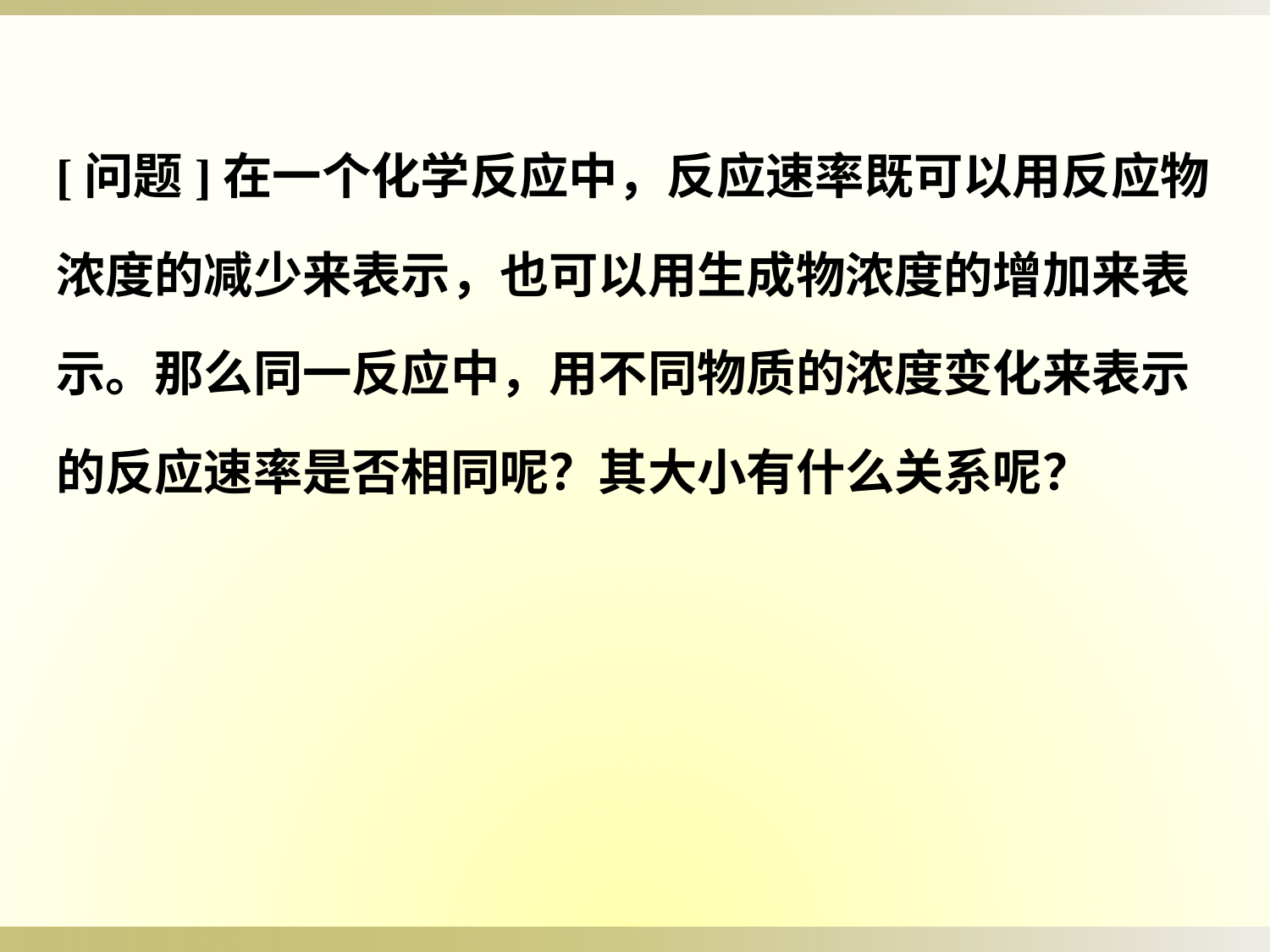

[问题]在一个化学反应中，反应速率既可以用反应物
浓度的减少来表示，也可以用生成物浓度的增加来表
示。那么同一反应中，用不同物质的浓度变化来表示
的反应速率是否相同呢？其大小有什么关系呢？